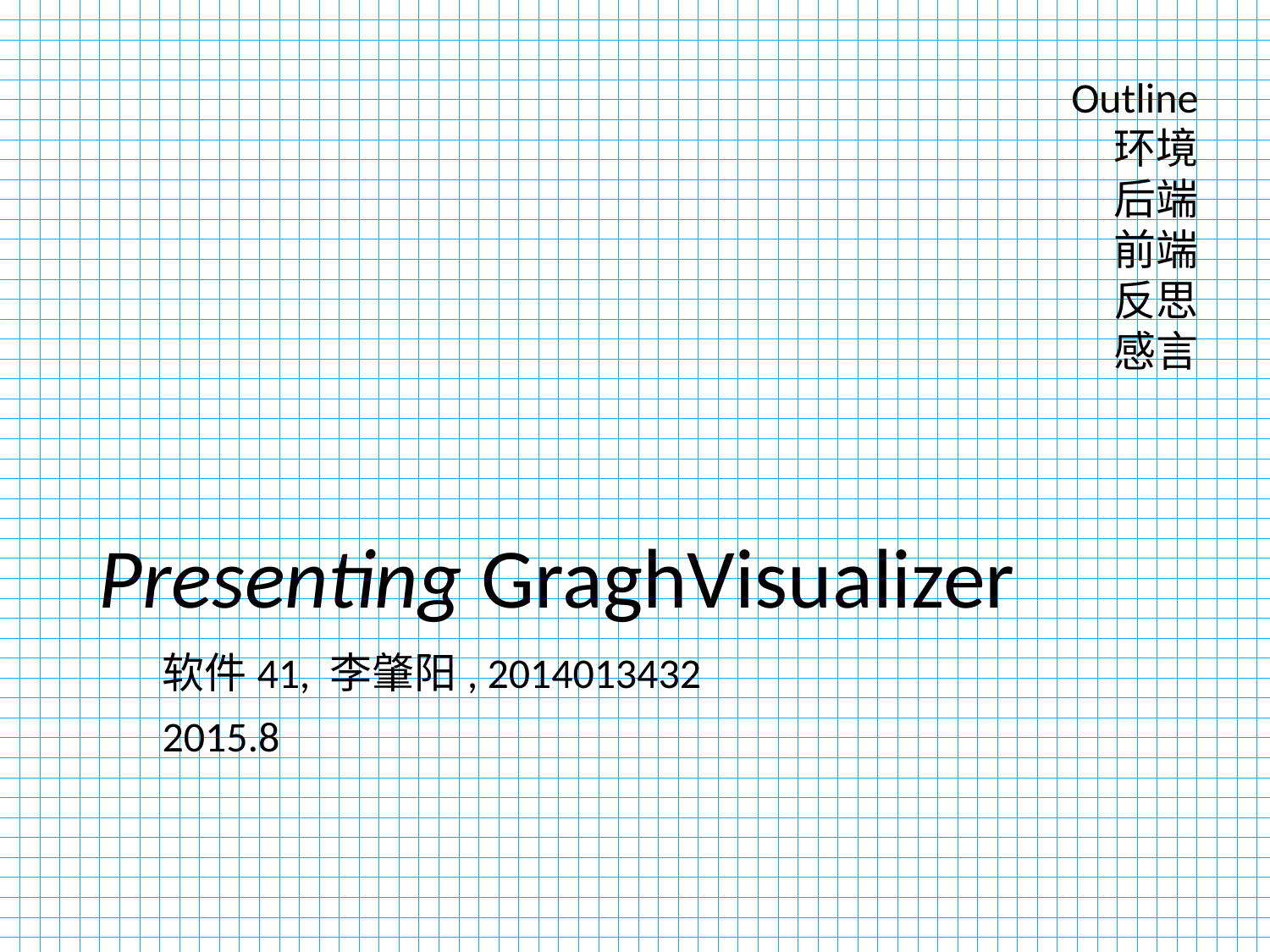

Outline
环境
后端
前端
反思
感言
# Presenting GraghVisualizer
软件41, 李肇阳, 2014013432
2015.8